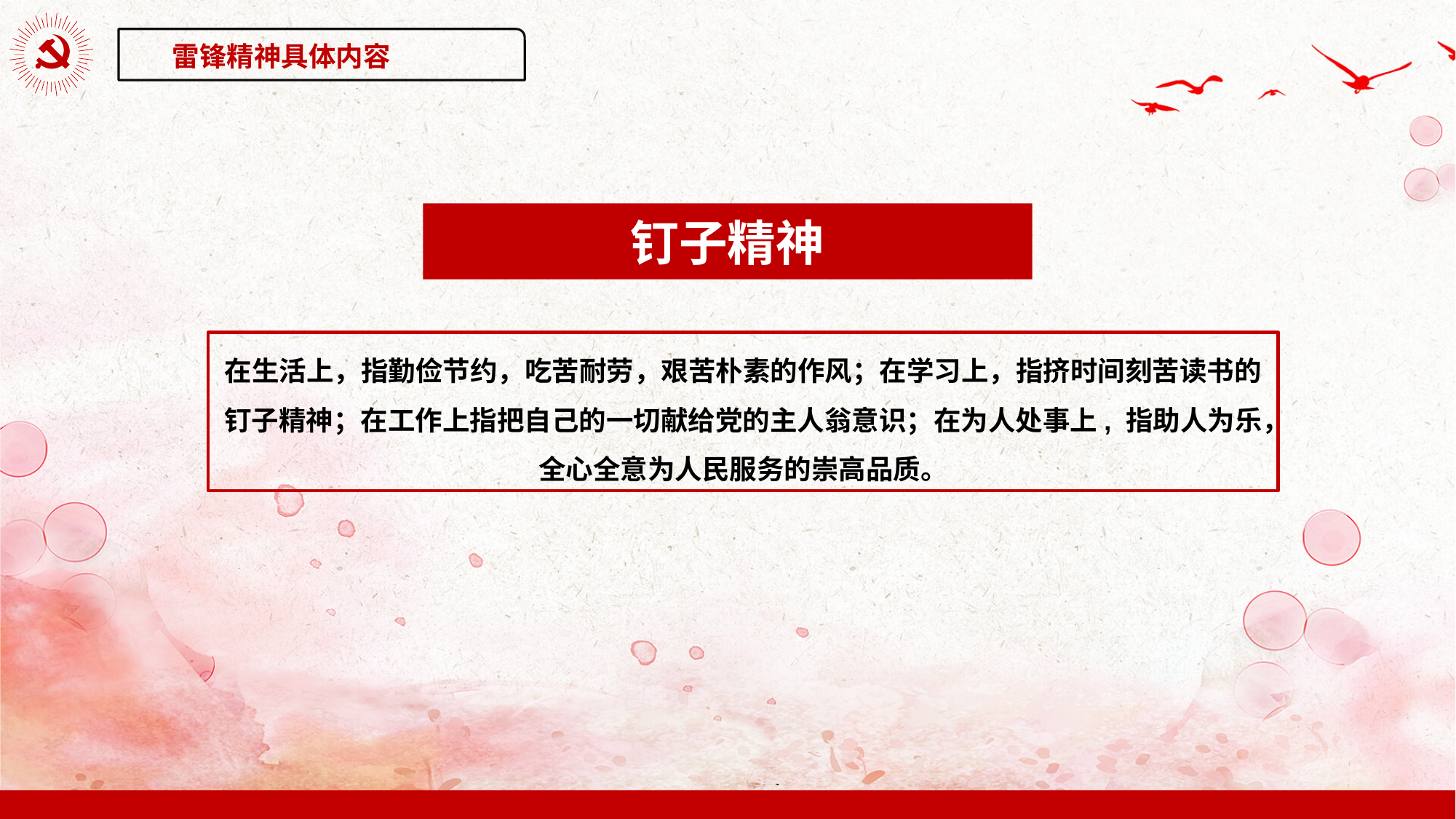

雷锋精神具体内容
钉子精神
在生活上，指勤俭节约，吃苦耐劳，艰苦朴素的作风；在学习上，指挤时间刻苦读书的钉子精神；在工作上指把自己的一切献给党的主人翁意识；在为人处事上, 指助人为乐，全心全意为人民服务的崇高品质。